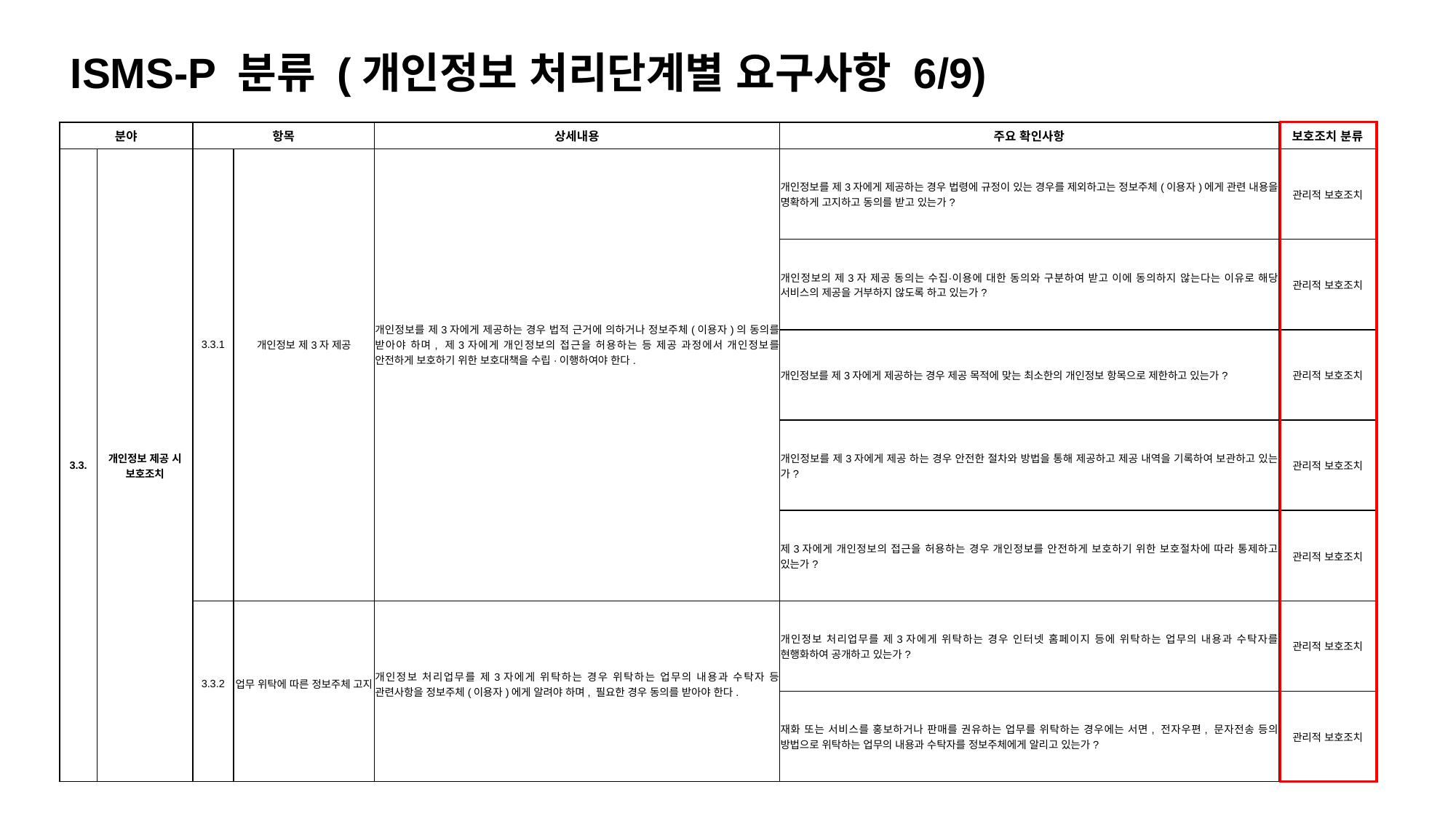

ISMS-P 분류 (개인정보 처리단계별 요구사항 6/9)
| 분야 |  | 항목 |  | 상세내용 | 주요 확인사항 | 보호조치 분류 |
| --- | --- | --- | --- | --- | --- | --- |
| 3.3. | 개인정보 제공 시 보호조치 | 3.3.1 | 개인정보 제3자 제공 | 개인정보를 제3자에게 제공하는 경우 법적 근거에 의하거나 정보주체(이용자)의 동의를 받아야 하며, 제3자에게 개인정보의 접근을 허용하는 등 제공 과정에서 개인정보를 안전하게 보호하기 위한 보호대책을 수립·이행하여야 한다. | 개인정보를 제3자에게 제공하는 경우 법령에 규정이 있는 경우를 제외하고는 정보주체(이용자)에게 관련 내용을 명확하게 고지하고 동의를 받고 있는가? | 관리적 보호조치 |
|  |  |  |  |  | 개인정보의 제3자 제공 동의는 수집∙이용에 대한 동의와 구분하여 받고 이에 동의하지 않는다는 이유로 해당 서비스의 제공을 거부하지 않도록 하고 있는가? | 관리적 보호조치 |
|  |  |  |  |  | 개인정보를 제3자에게 제공하는 경우 제공 목적에 맞는 최소한의 개인정보 항목으로 제한하고 있는가? | 관리적 보호조치 |
|  |  |  |  |  | 개인정보를 제3자에게 제공 하는 경우 안전한 절차와 방법을 통해 제공하고 제공 내역을 기록하여 보관하고 있는가? | 관리적 보호조치 |
|  |  |  |  |  | 제3자에게 개인정보의 접근을 허용하는 경우 개인정보를 안전하게 보호하기 위한 보호절차에 따라 통제하고 있는가? | 관리적 보호조치 |
|  |  | 3.3.2 | 업무 위탁에 따른 정보주체 고지 | 개인정보 처리업무를 제3자에게 위탁하는 경우 위탁하는 업무의 내용과 수탁자 등 관련사항을 정보주체(이용자)에게 알려야 하며, 필요한 경우 동의를 받아야 한다. | 개인정보 처리업무를 제3자에게 위탁하는 경우 인터넷 홈페이지 등에 위탁하는 업무의 내용과 수탁자를 현행화하여 공개하고 있는가? | 관리적 보호조치 |
|  |  |  |  |  | 재화 또는 서비스를 홍보하거나 판매를 권유하는 업무를 위탁하는 경우에는 서면, 전자우편, 문자전송 등의 방법으로 위탁하는 업무의 내용과 수탁자를 정보주체에게 알리고 있는가? | 관리적 보호조치 |